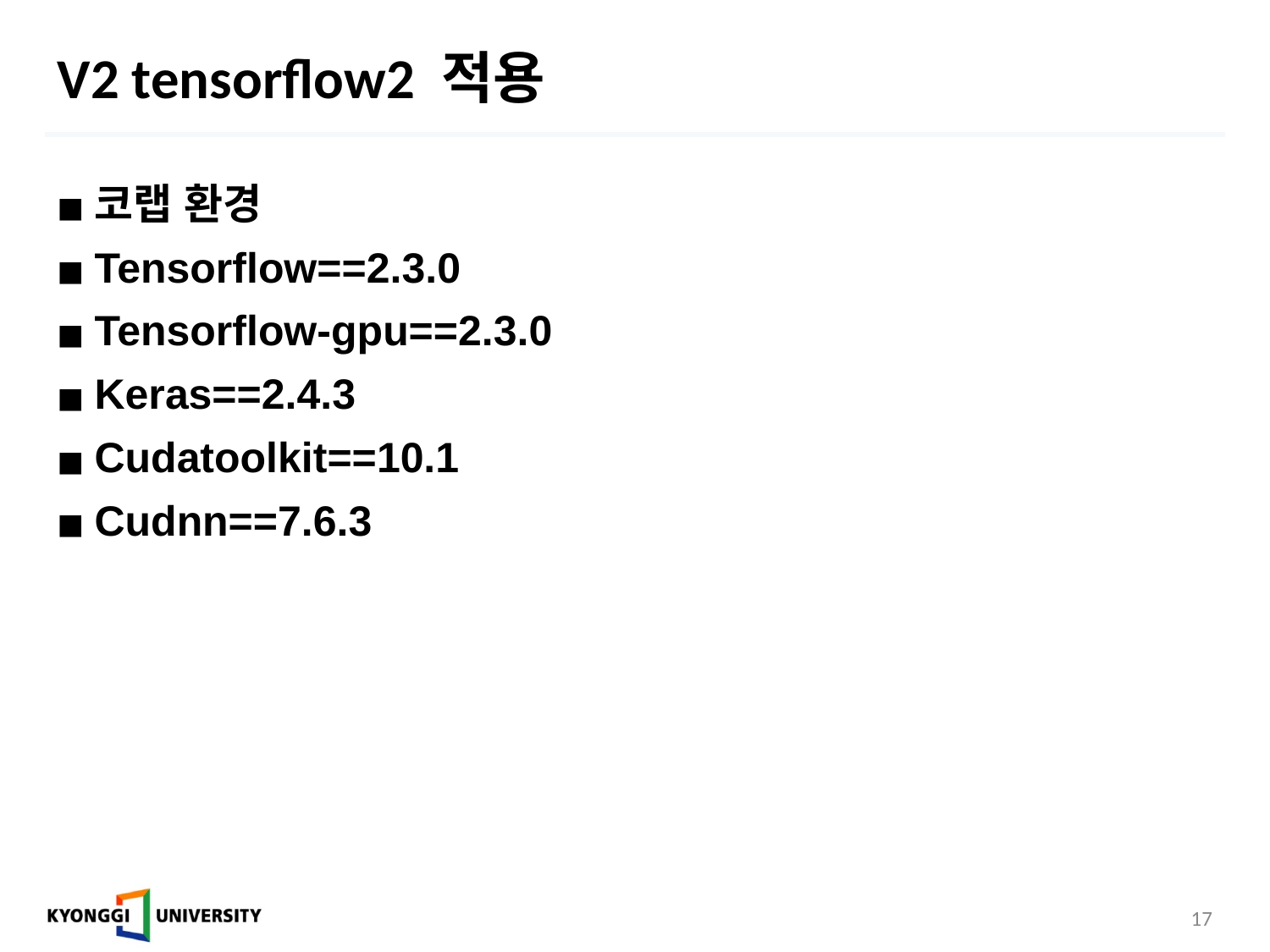

# V2 tensorflow2 적용
코랩 환경
Tensorflow==2.3.0
Tensorflow-gpu==2.3.0
Keras==2.4.3
Cudatoolkit==10.1
Cudnn==7.6.3

17